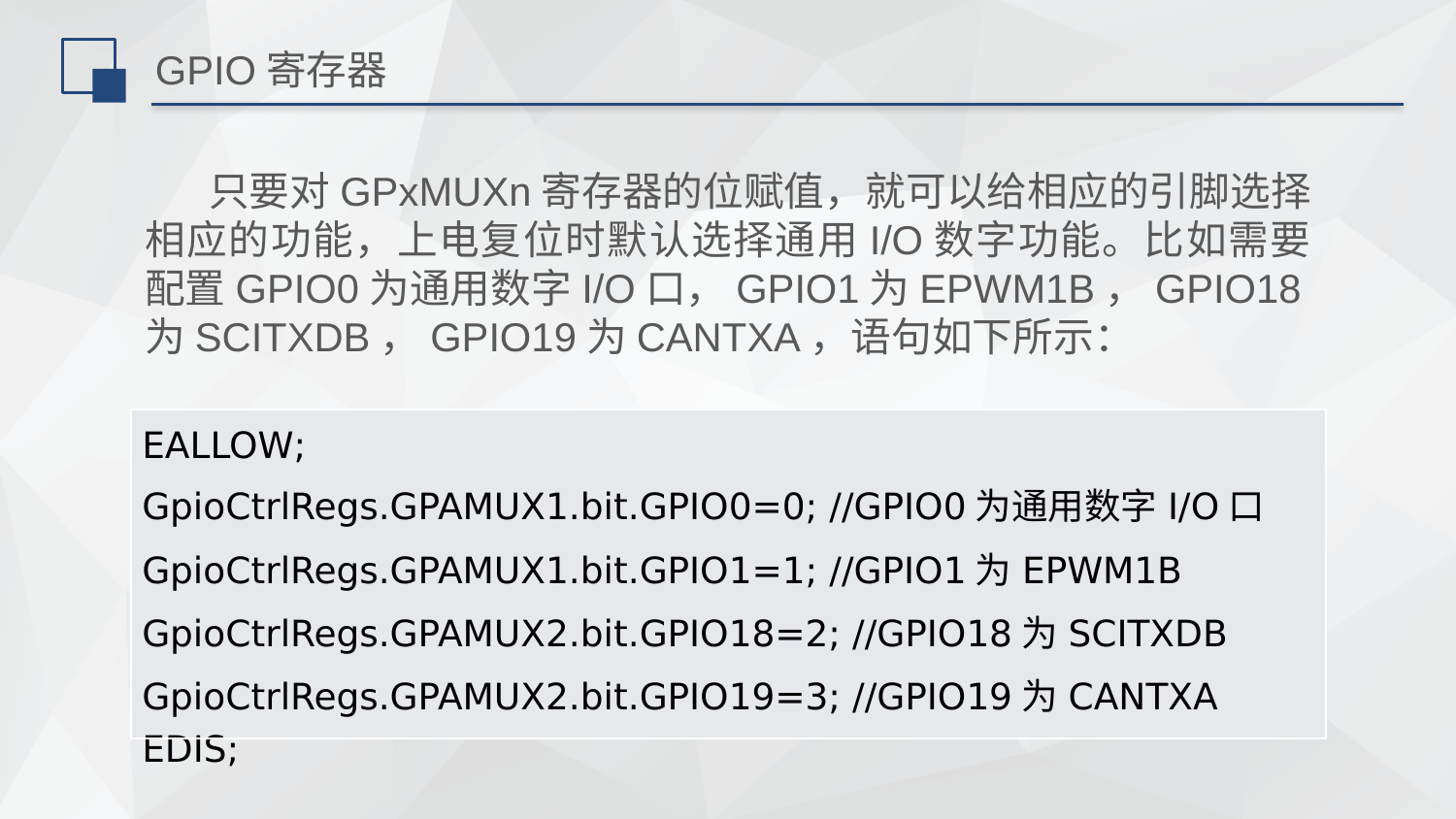

# GPIO寄存器
      只要对GPxMUXn寄存器的位赋值，就可以给相应的引脚选择相应的功能，上电复位时默认选择通用I/O数字功能。比如需要配置GPIO0为通用数字I/O口，GPIO1为EPWM1B，GPIO18为SCITXDB，GPIO19为CANTXA，语句如下所示：
| EALLOW; GpioCtrlRegs.GPAMUX1.bit.GPIO0=0; //GPIO0为通用数字I/O口 GpioCtrlRegs.GPAMUX1.bit.GPIO1=1; //GPIO1为EPWM1B GpioCtrlRegs.GPAMUX2.bit.GPIO18=2; //GPIO18为SCITXDB GpioCtrlRegs.GPAMUX2.bit.GPIO19=3; //GPIO19为CANTXA EDIS; |
| --- |